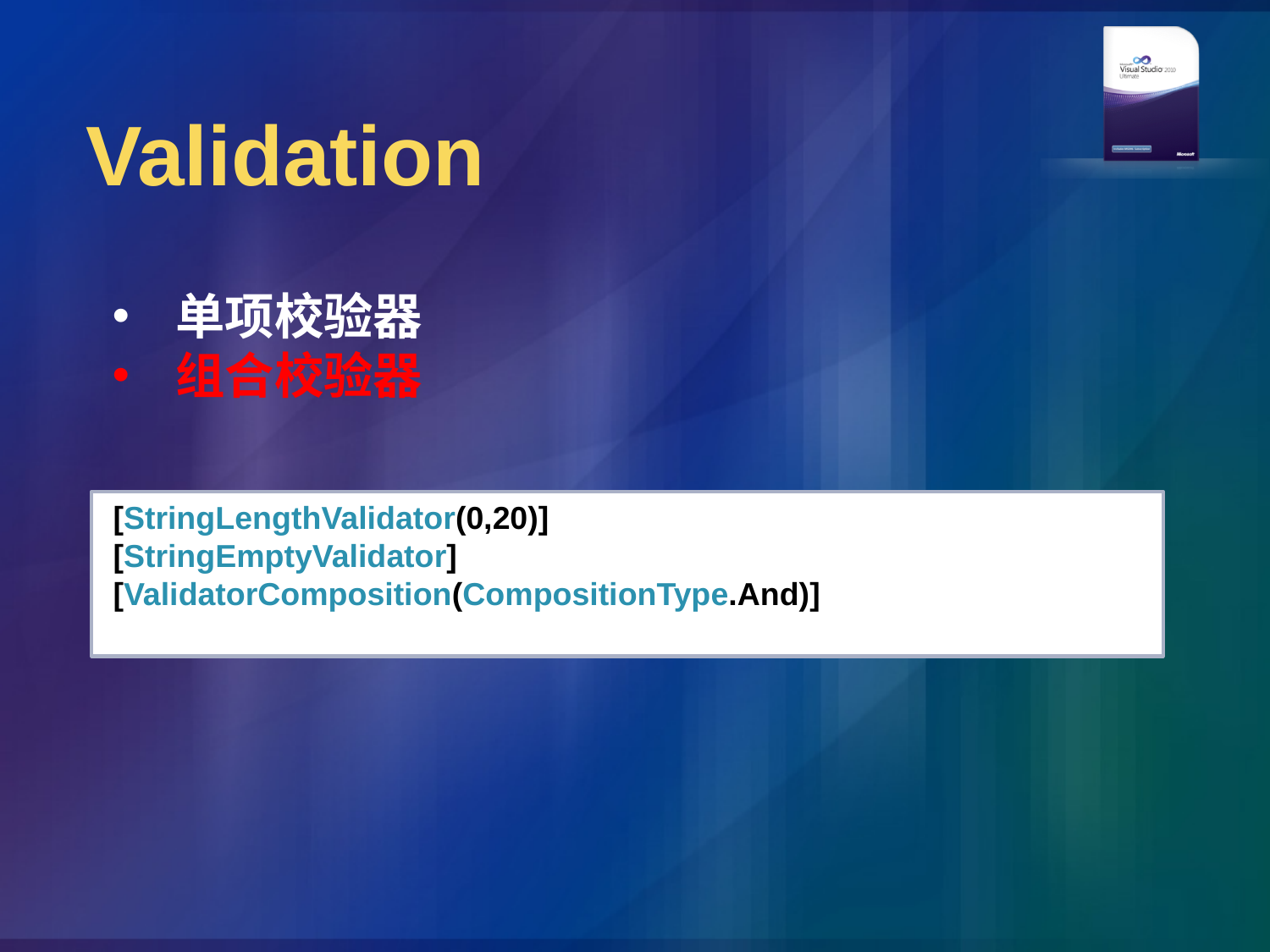

# Validation
单项校验器
组合校验器

 [StringLengthValidator(0,20)]
 [StringEmptyValidator]
 [ValidatorComposition(CompositionType.And)]